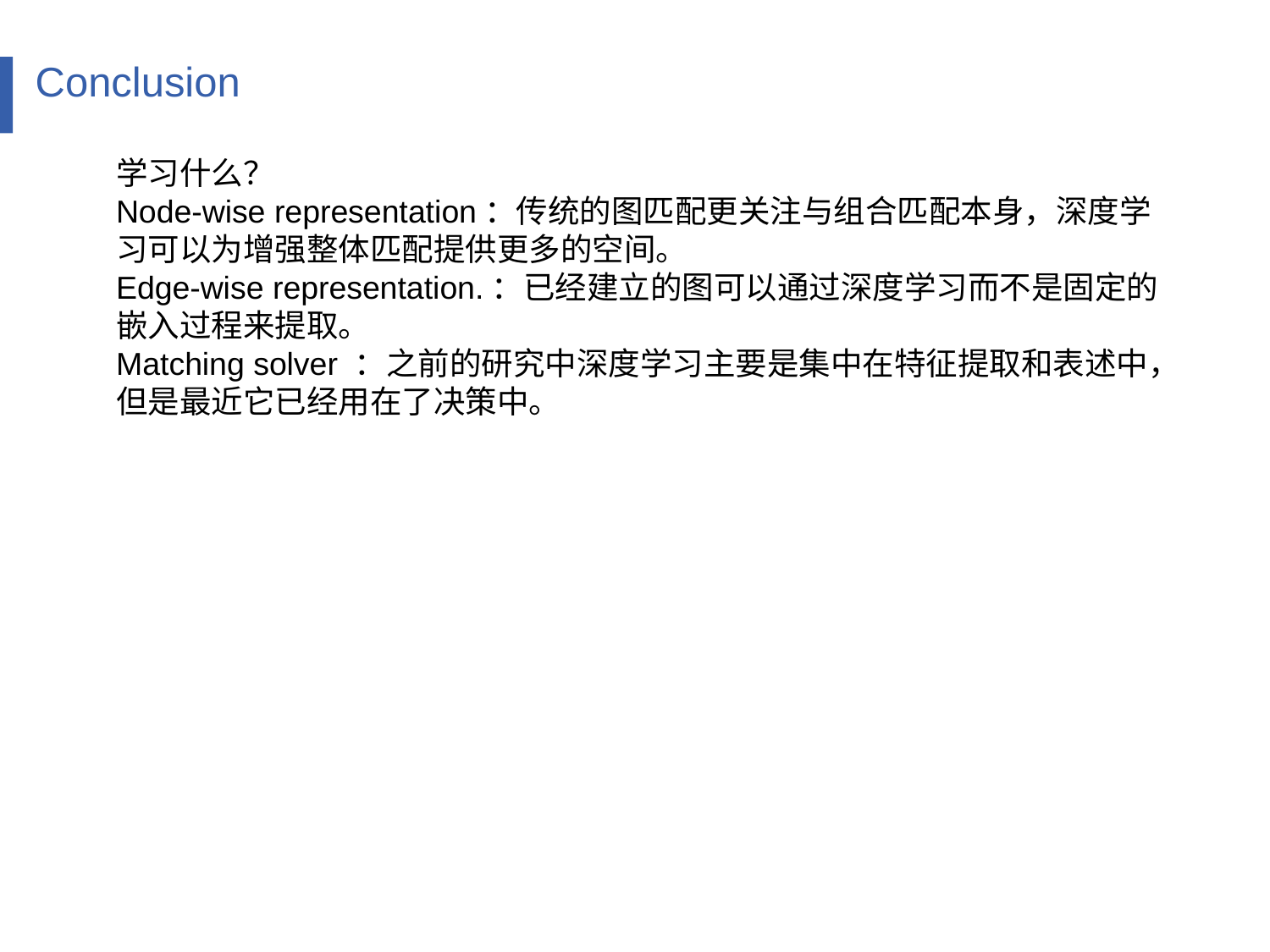

Conclusion
学习什么？
Node-wise representation：传统的图匹配更关注与组合匹配本身，深度学习可以为增强整体匹配提供更多的空间。
Edge-wise representation.：已经建立的图可以通过深度学习而不是固定的嵌入过程来提取。
Matching solver ：之前的研究中深度学习主要是集中在特征提取和表述中，但是最近它已经用在了决策中。